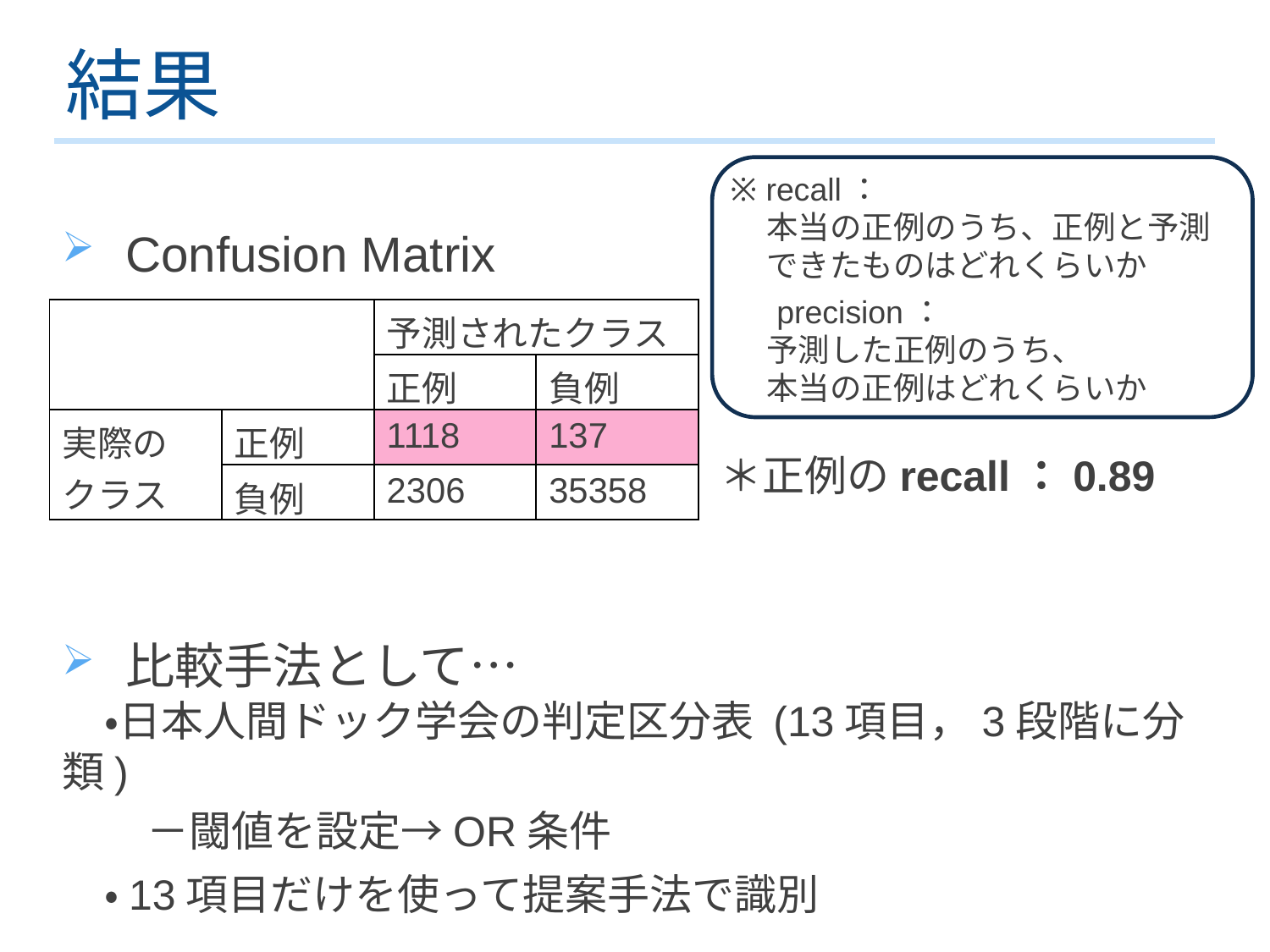

結果

※ recall：
    本当の正例のうち、正例と予測
    できたものはどれくらいか

　 precision：
    予測した正例のうち、
    本当の正例はどれくらいか
Confusion Matrix
|  |  | 予測されたクラス |  |
| --- | --- | --- | --- |
|  |  | 正例 | 負例 |
| 実際の クラス | 正例 | 1118 | 137 |
|  | 負例 | 2306 | 35358 |
＊正例のrecall：0.89

比較手法として…
　・日本人間ドック学会の判定区分表 (13項目，3段階に分類)

　　－閾値を設定→OR条件

　・13項目だけを使って提案手法で識別